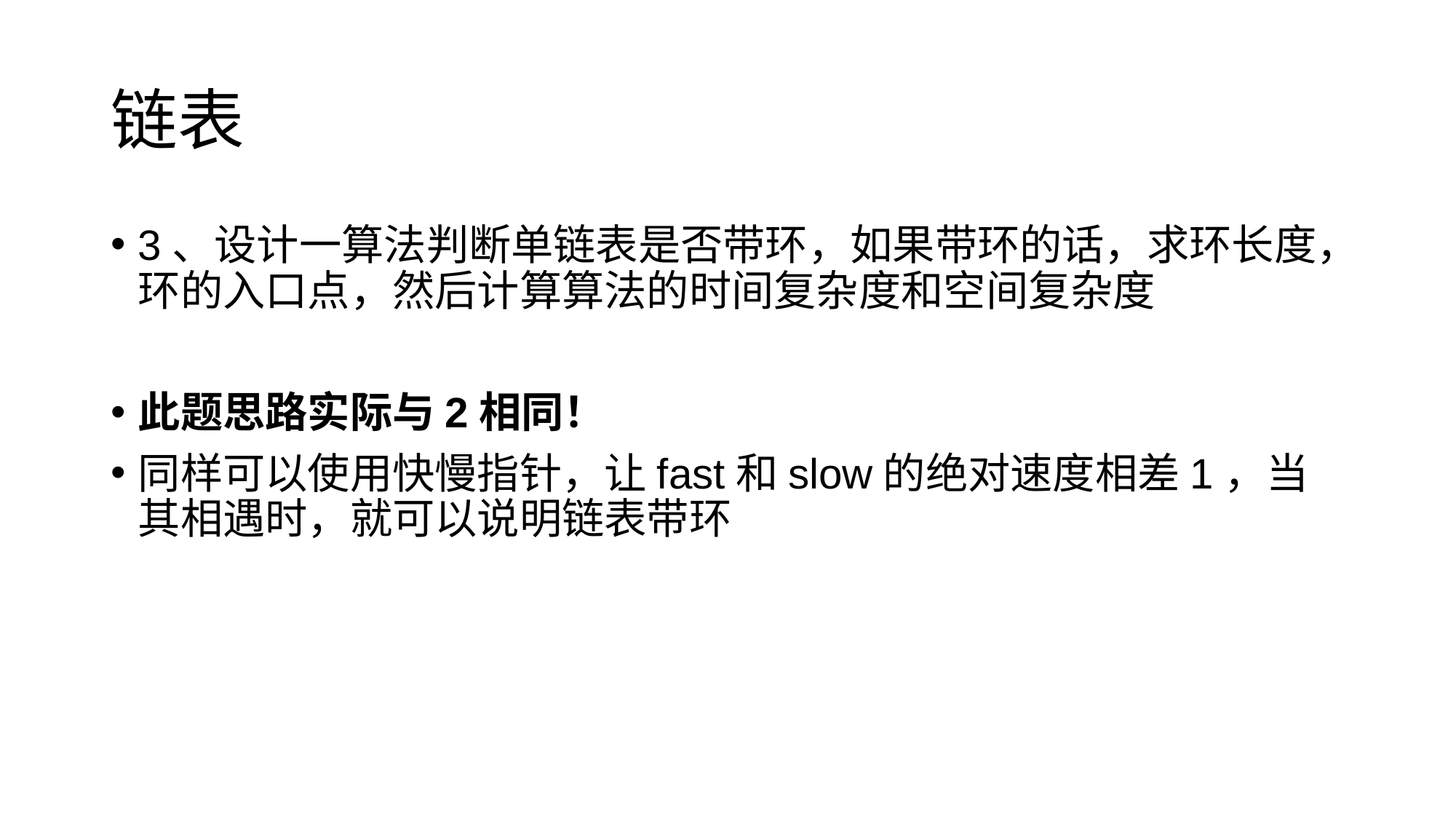

# 链表
3、设计一算法判断单链表是否带环，如果带环的话，求环长度，环的入口点，然后计算算法的时间复杂度和空间复杂度

此题思路实际与2相同！
同样可以使用快慢指针，让fast和slow的绝对速度相差1，当其相遇时，就可以说明链表带环